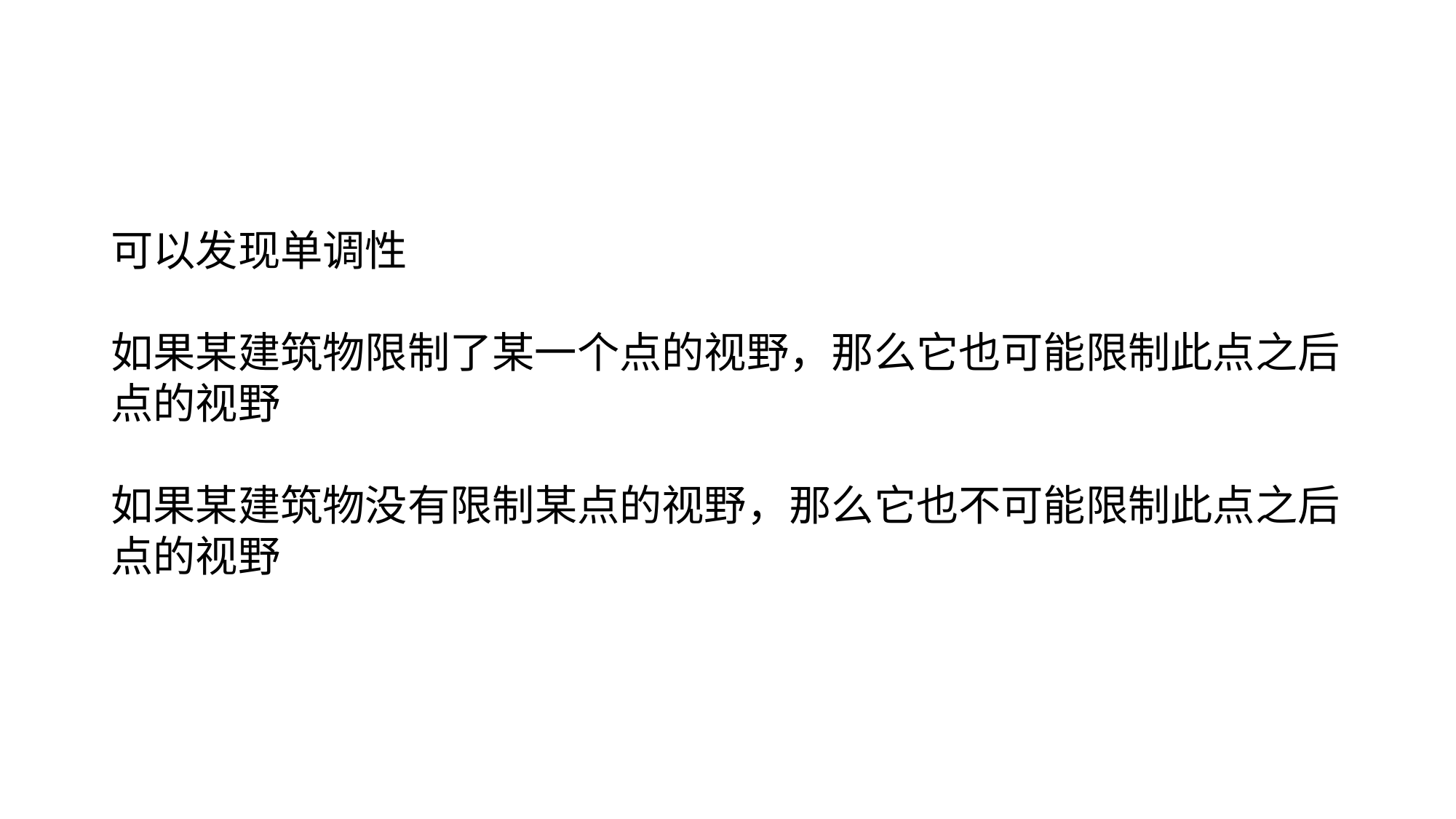

#
可以发现单调性

如果某建筑物限制了某一个点的视野，那么它也可能限制此点之后点的视野

如果某建筑物没有限制某点的视野，那么它也不可能限制此点之后点的视野